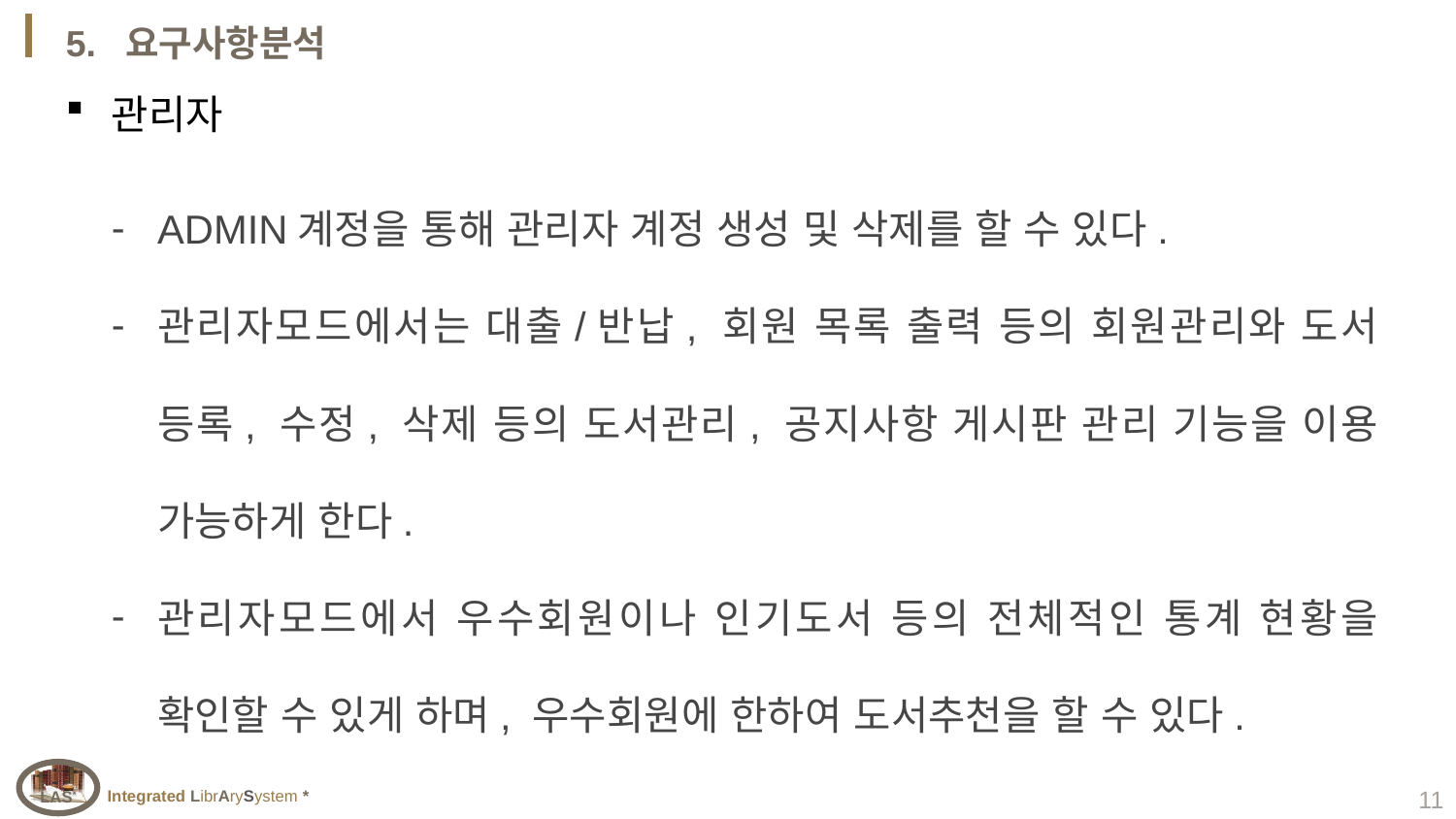

5.  요구사항분석
관리자
ADMIN계정을 통해 관리자 계정 생성 및 삭제를 할 수 있다.
관리자모드에서는 대출/반납, 회원 목록 출력 등의 회원관리와 도서 등록, 수정, 삭제 등의 도서관리, 공지사항 게시판 관리 기능을 이용 가능하게 한다.
관리자모드에서 우수회원이나 인기도서 등의 전체적인 통계 현황을 확인할 수 있게 하며, 우수회원에 한하여 도서추천을 할 수 있다.
11